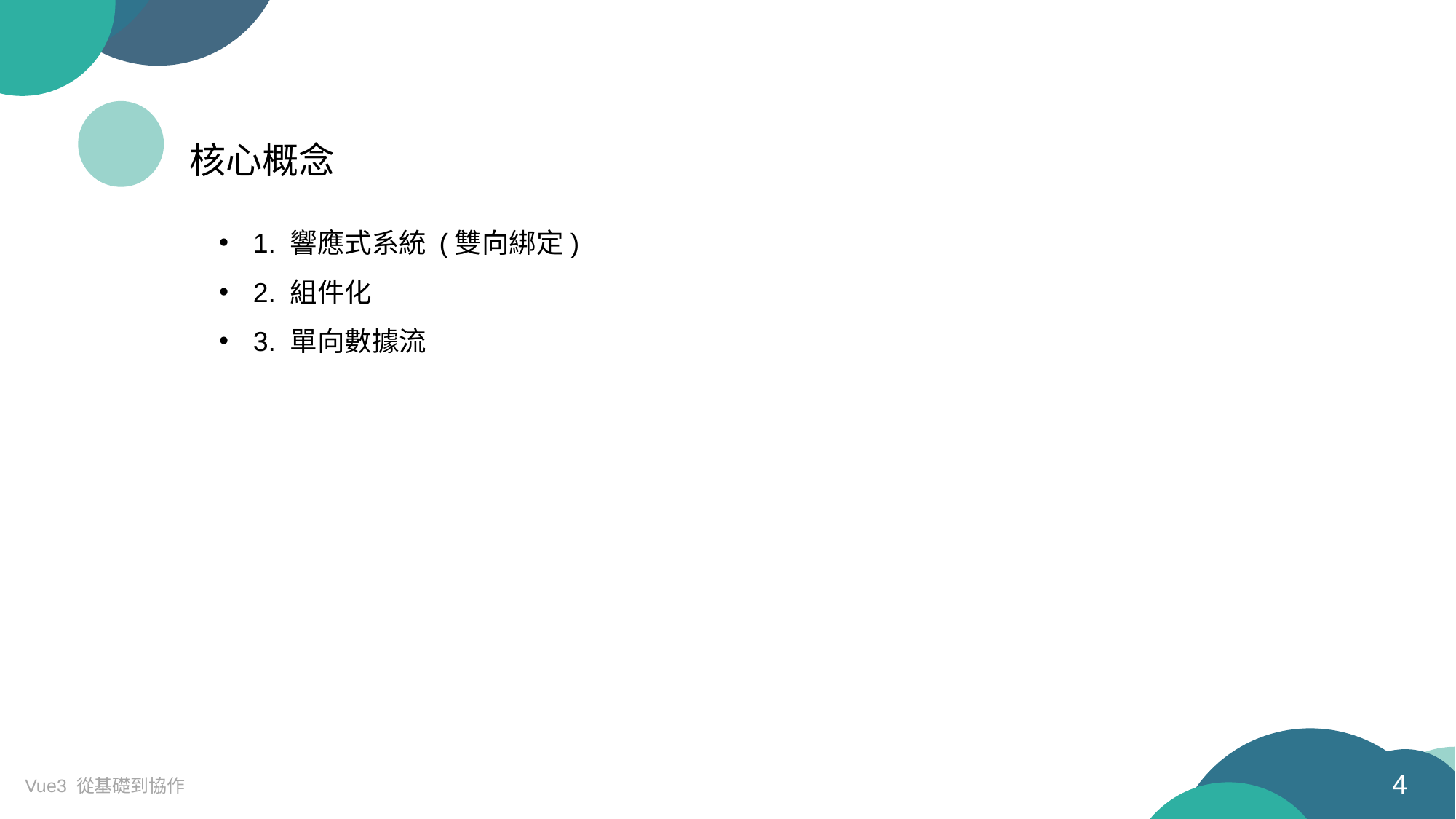

核心概念
1. 響應式系統 (雙向綁定)
2. 組件化
3. 單向數據流

4
Vue3 從基礎到協作